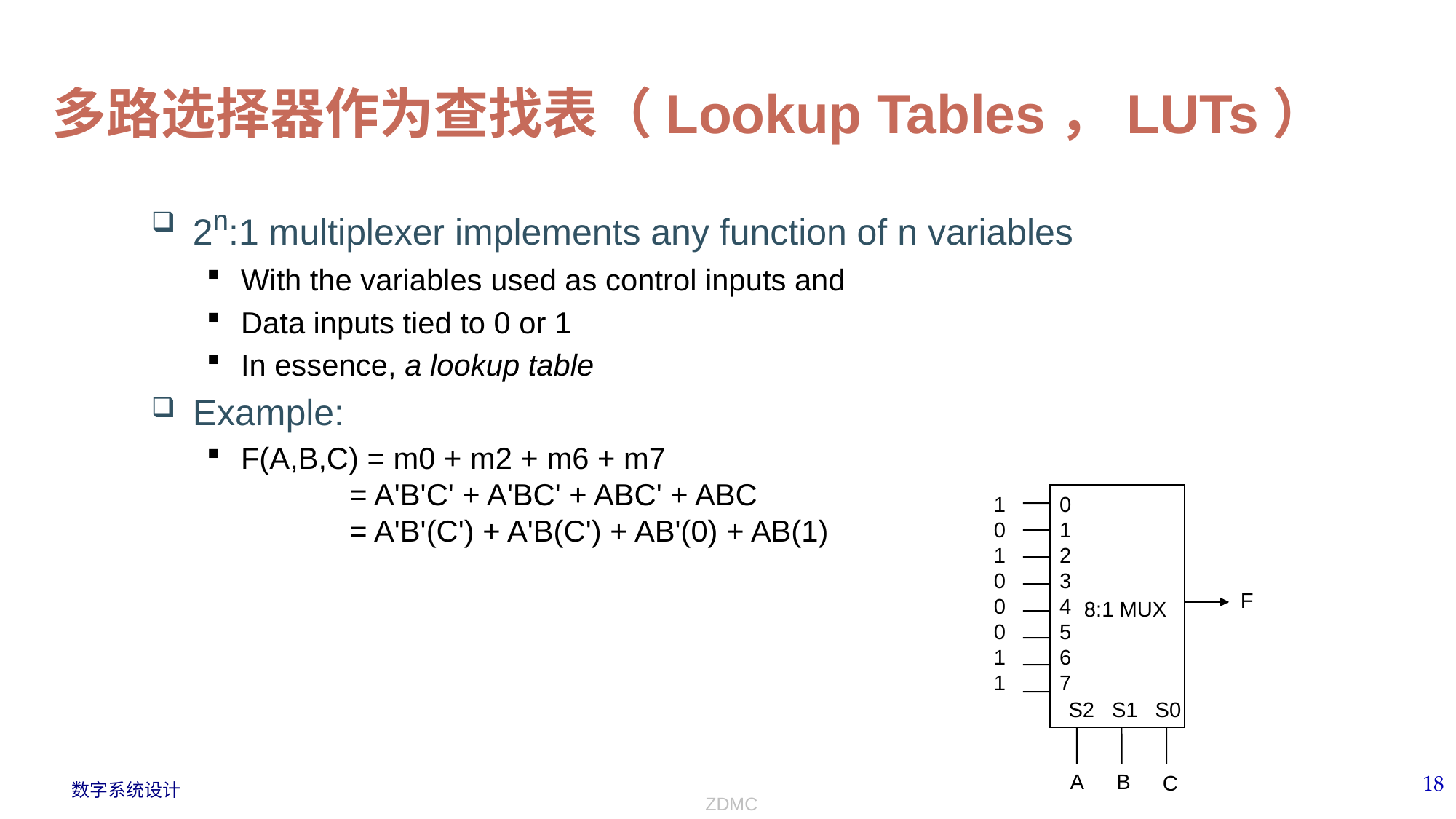

# 多路选择器作为查找表（Lookup Tables，LUTs）
2n:1 multiplexer implements any function of n variables
With the variables used as control inputs and
Data inputs tied to 0 or 1
In essence, a lookup table
Example:
F(A,B,C) = m0 + m2 + m6 + m7
             = A'B'C' + A'BC' + ABC' + ABC
             = A'B'(C') + A'B(C') + AB'(0) + AB(1)

1
0
1
0
0
0
1
1
0
1
2
3
4
5
6
7

F
8:1 MUX

S2
S1
S0

A
B
C
ZDMC
18